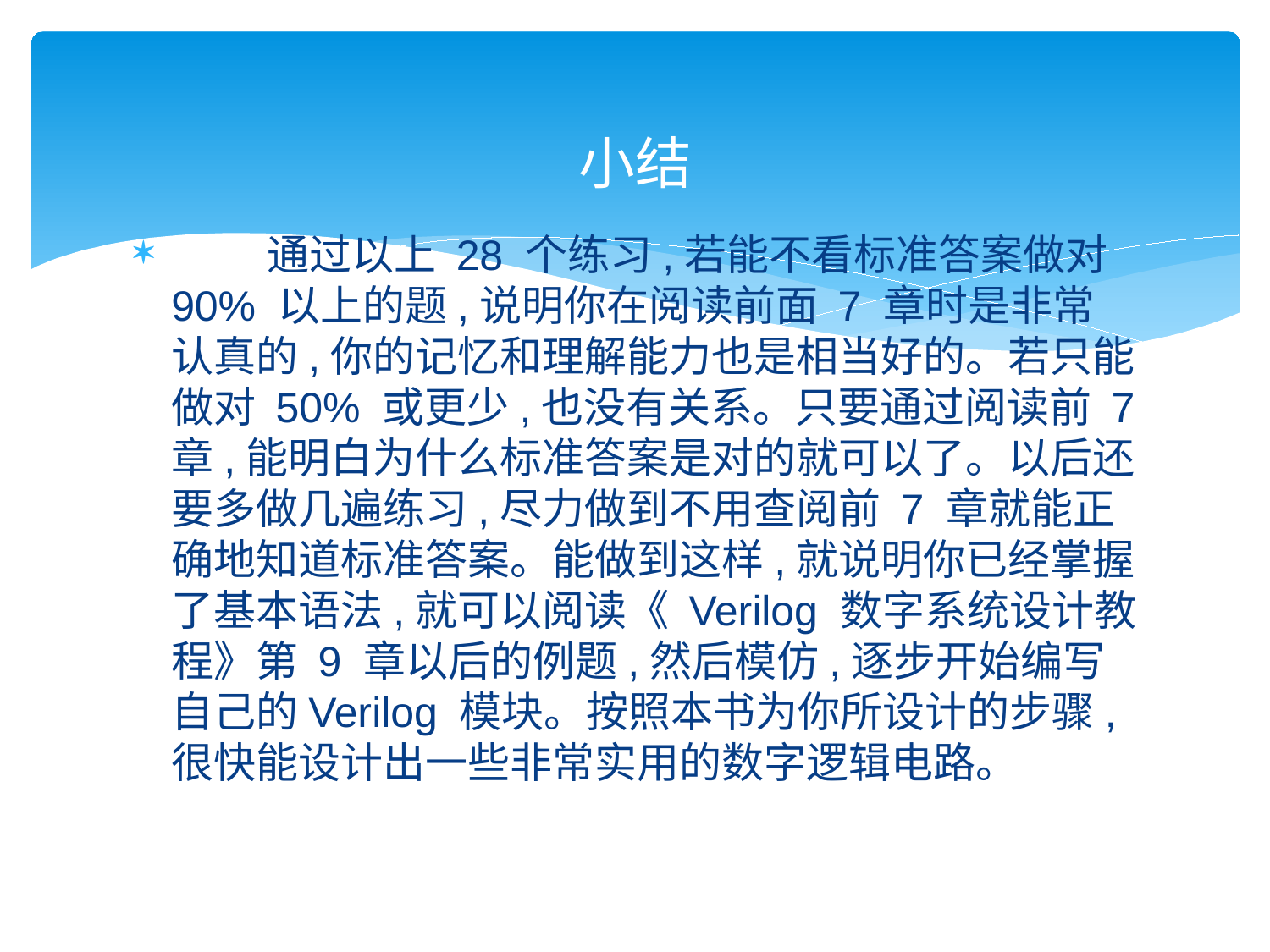

# 小结
         通过以上 28 个练习,若能不看标准答案做对 90% 以上的题,说明你在阅读前面 7 章时是非常认真的,你的记忆和理解能力也是相当好的。若只能做对 50% 或更少,也没有关系。只要通过阅读前 7 章,能明白为什么标准答案是对的就可以了。以后还要多做几遍练习,尽力做到不用查阅前 7 章就能正确地知道标准答案。能做到这样,就说明你已经掌握了基本语法,就可以阅读《 Verilog 数字系统设计教程》第 9 章以后的例题,然后模仿,逐步开始编写自己的Verilog 模块。按照本书为你所设计的步骤,很快能设计出一些非常实用的数字逻辑电路。